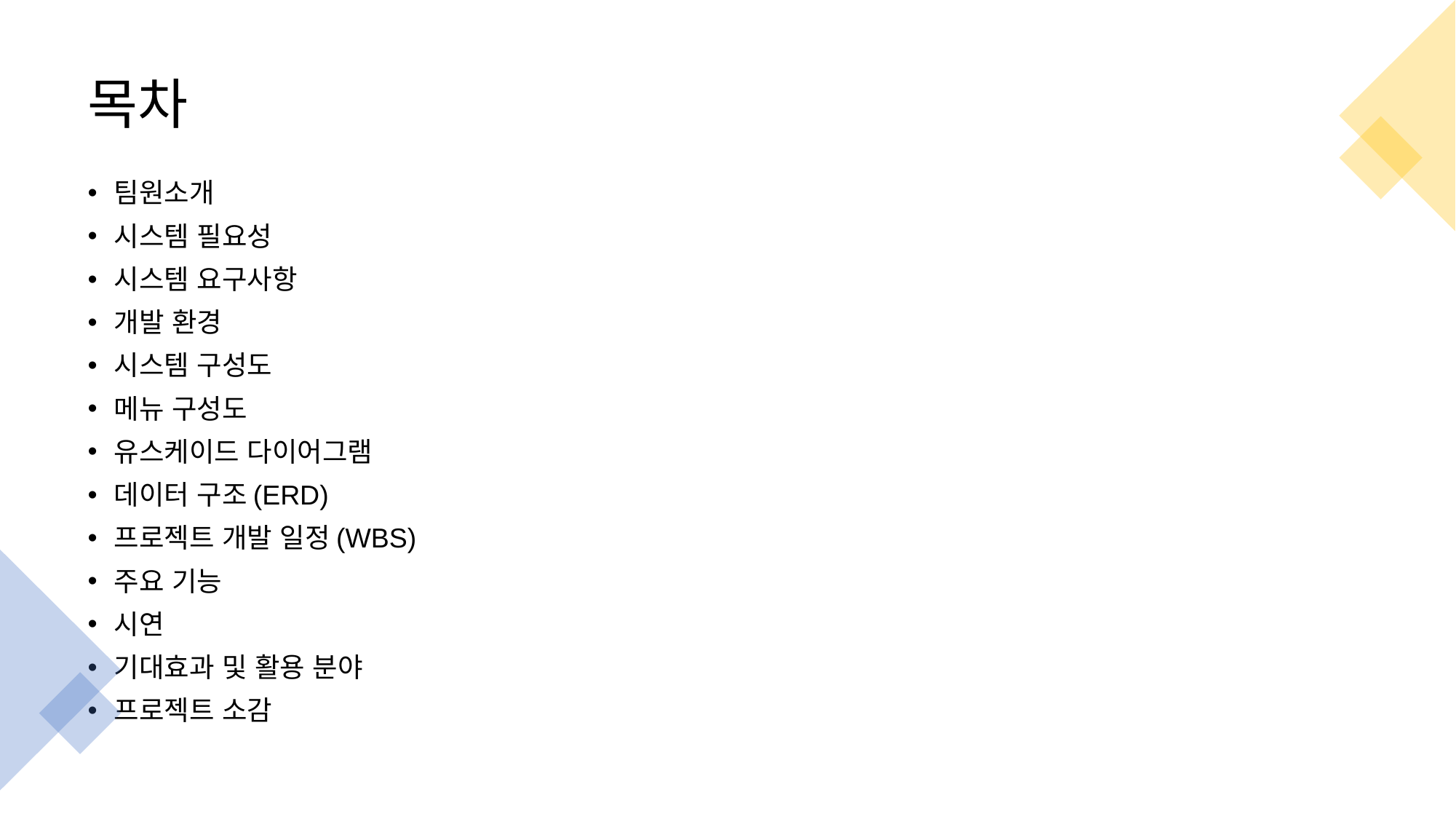

# 목차
팀원소개
시스템 필요성
시스템 요구사항
개발 환경
시스템 구성도
메뉴 구성도
유스케이드 다이어그램
데이터 구조(ERD)
프로젝트 개발 일정(WBS)
주요 기능
시연
기대효과 및 활용 분야
프로젝트 소감